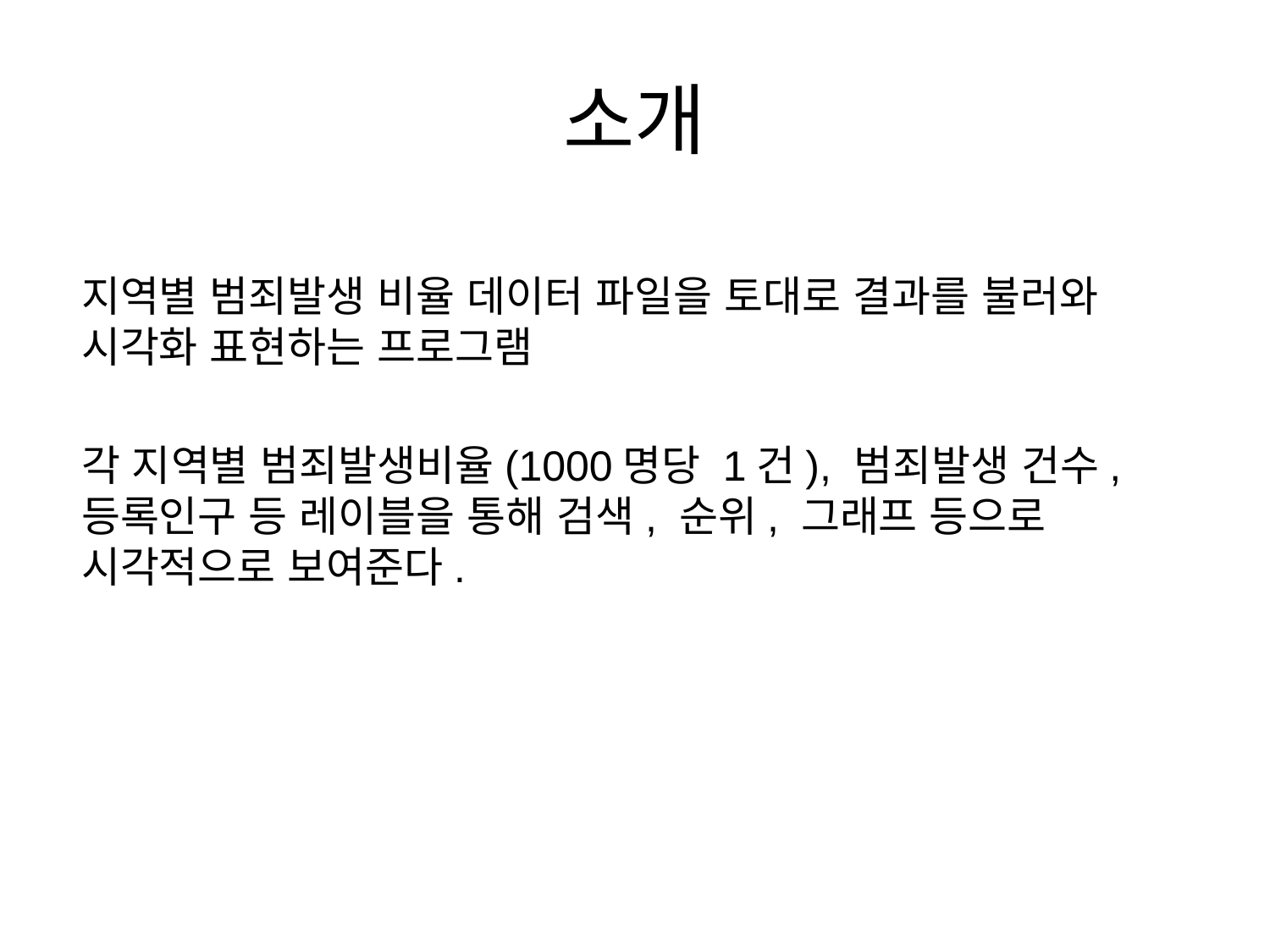

# 소개

지역별 범죄발생 비율 데이터 파일을 토대로 결과를 불러와 시각화 표현하는 프로그램

각 지역별 범죄발생비율(1000명당 1건), 범죄발생 건수, 등록인구 등 레이블을 통해 검색, 순위, 그래프 등으로 시각적으로 보여준다.